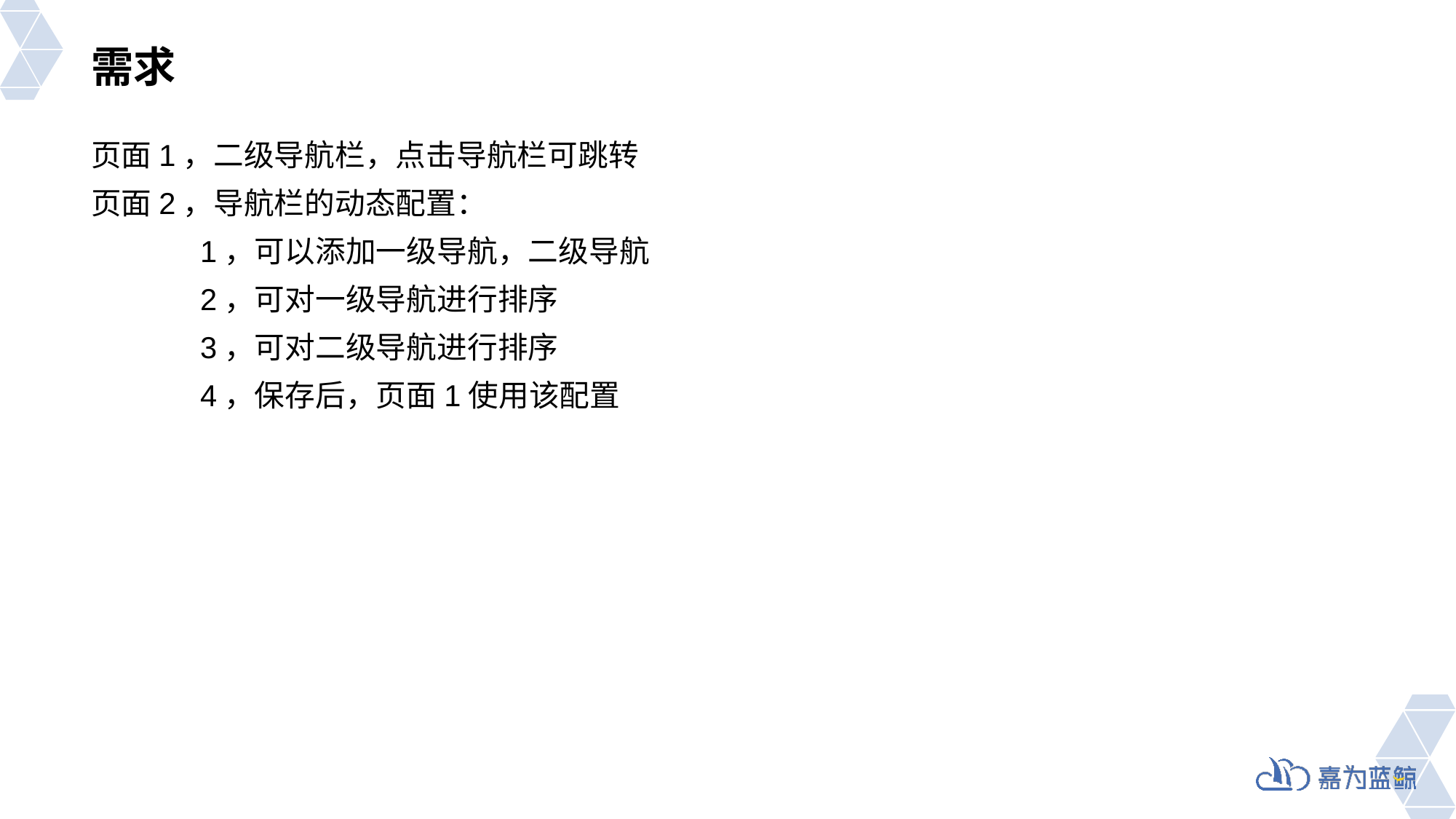

# 需求
页面1，二级导航栏，点击导航栏可跳转
页面2，导航栏的动态配置：
	1，可以添加一级导航，二级导航
	2，可对一级导航进行排序
	3，可对二级导航进行排序
	4，保存后，页面1使用该配置